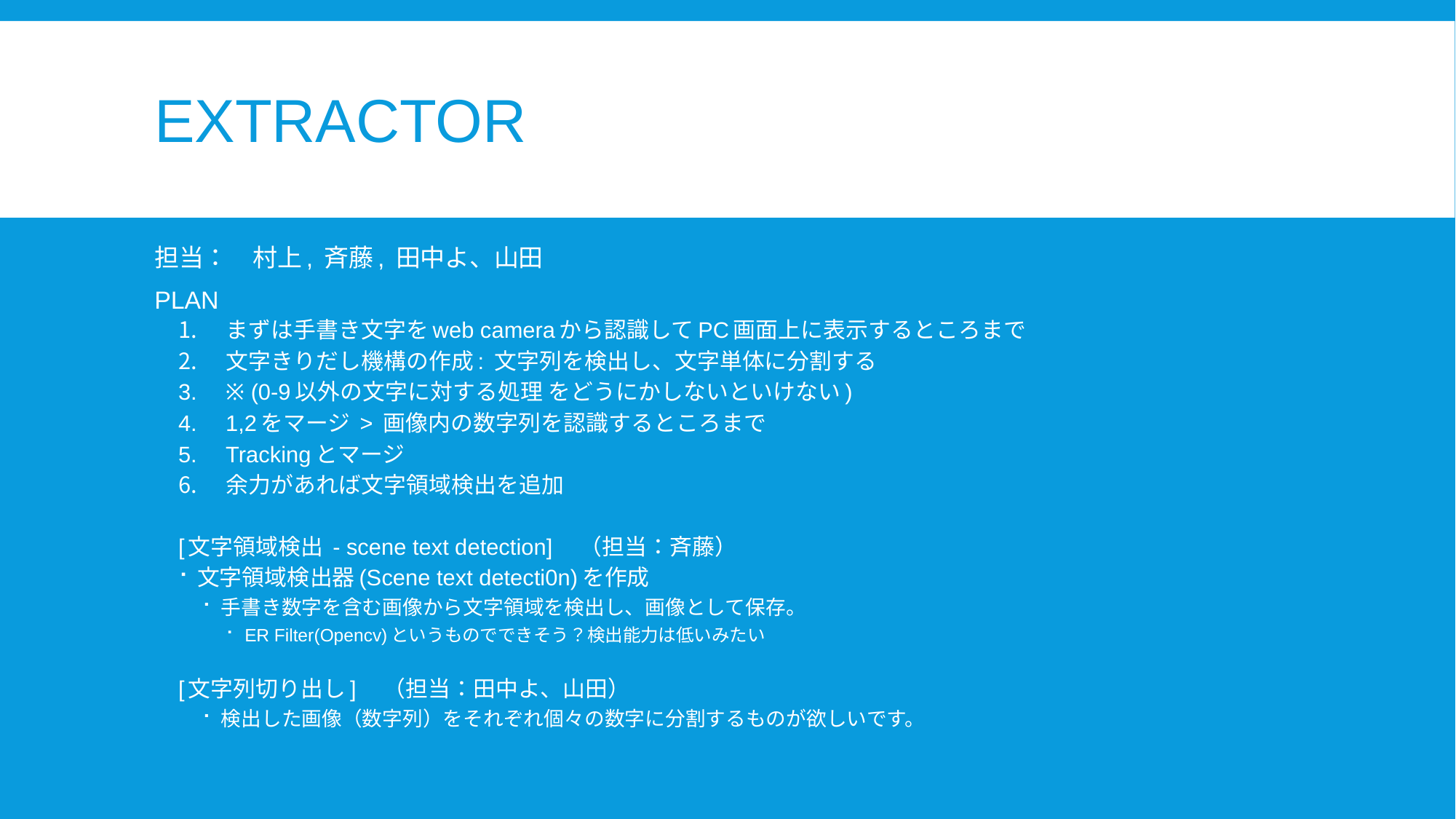

# Extractor
担当：　村上, 斉藤, 田中よ、山田
PLAN
まずは手書き文字をweb cameraから認識してPC画面上に表示するところまで
文字きりだし機構の作成: 文字列を検出し、文字単体に分割する
※ (0-9以外の文字に対する処理 をどうにかしないといけない)
1,2をマージ > 画像内の数字列を認識するところまで
Trackingとマージ
余力があれば文字領域検出を追加

[文字領域検出 - scene text detection]　（担当：斉藤）
文字領域検出器(Scene text detecti0n)を作成
手書き数字を含む画像から文字領域を検出し、画像として保存。
ER Filter(Opencv)というものでできそう？検出能力は低いみたい

[文字列切り出し]　（担当：田中よ、山田）
検出した画像（数字列）をそれぞれ個々の数字に分割するものが欲しいです。